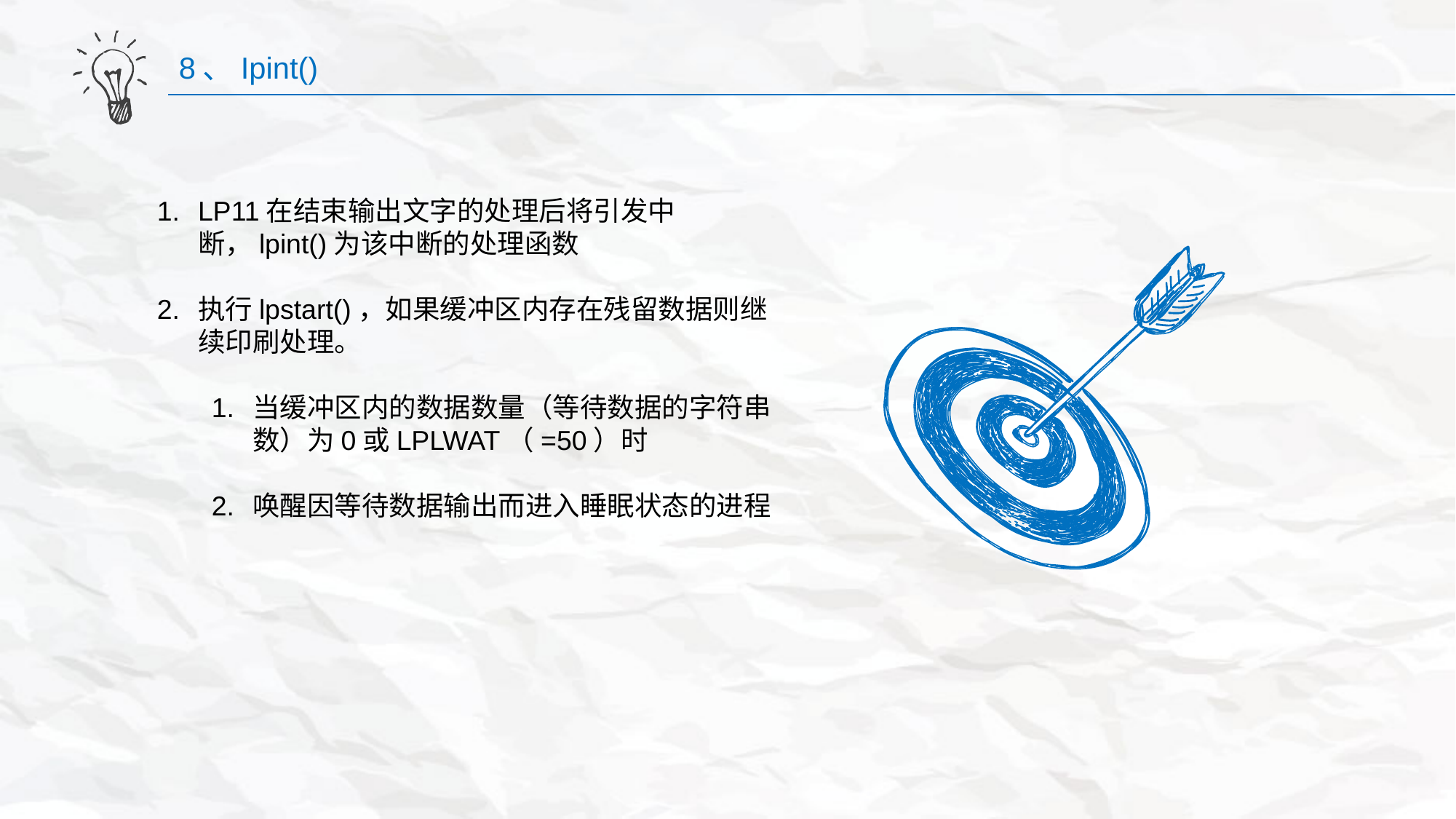

8、Ipint()
LP11在结束输出文字的处理后将引发中断，lpint()为该中断的处理函数

执行lpstart()，如果缓冲区内存在残留数据则继续印刷处理。

当缓冲区内的数据数量（等待数据的字符串数）为0或LPLWAT（=50）时

唤醒因等待数据输出而进入睡眠状态的进程